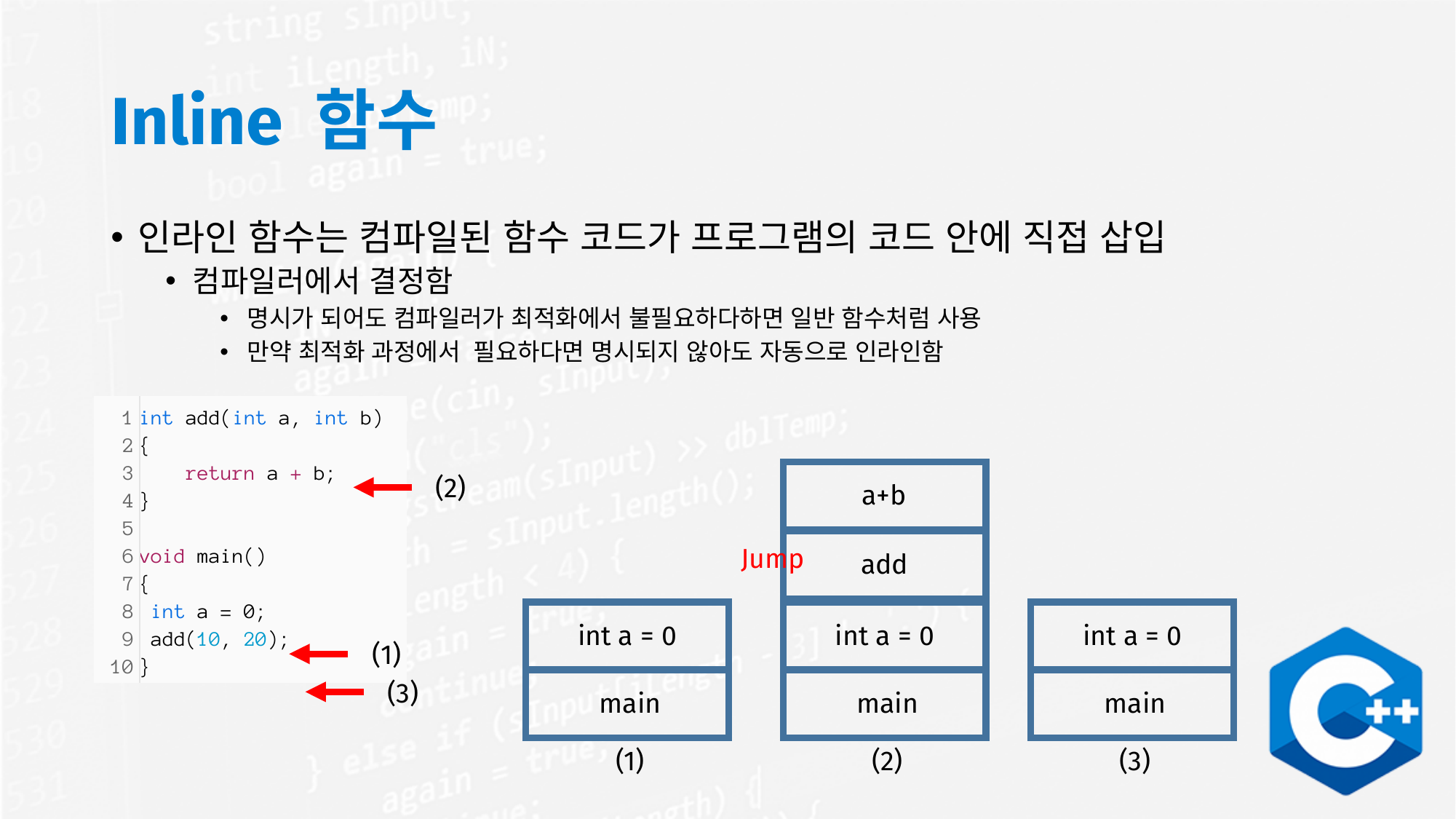

# Inline 함수
인라인 함수는 컴파일된 함수 코드가 프로그램의 코드 안에 직접 삽입
컴파일러에서 결정함
명시가 되어도 컴파일러가 최적화에서 불필요하다하면 일반 함수처럼 사용
만약 최적화 과정에서  필요하다면 명시되지 않아도 자동으로 인라인함
| 1 2 3 4 5 6 7 8 9 10 | int add(int a, int b) {     return a + b; }   void main() {  int a = 0;    add(10, 20); } |
| --- | --- |

(2)
a+b

Jump
add

int a = 0
int a = 0
int a = 0
(1)
(3)

main
main
main
(1)
(2)
(3)